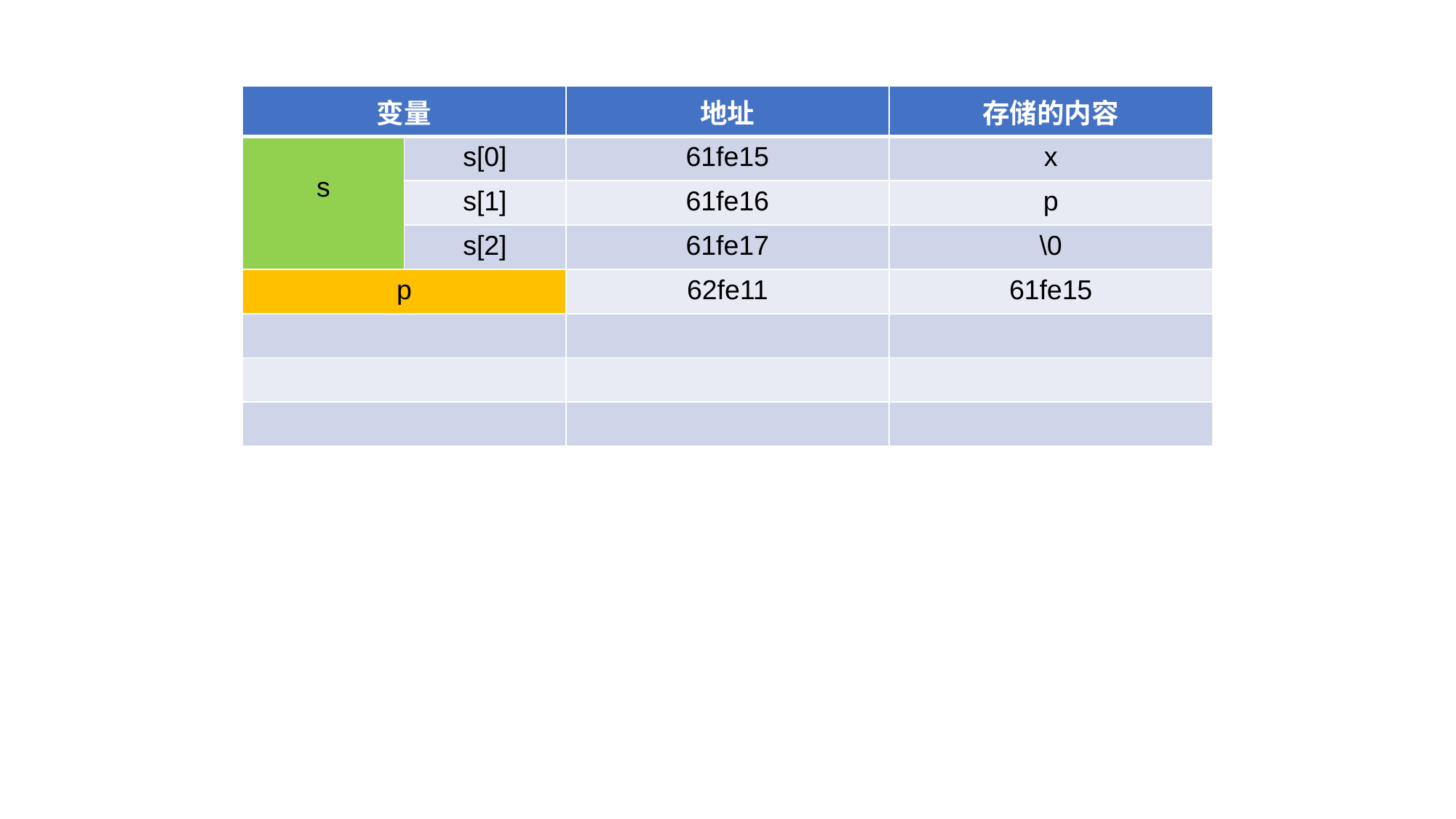

| 变量 |  | 地址 | 存储的内容 |
| --- | --- | --- | --- |
| s | s[0] | 61fe15 | x |
|  | s[1] | 61fe16 | p |
|  | s[2] | 61fe17 | \0 |
| p |  | 62fe11 | 61fe15 |
|  |  |  |  |
|  |  |  |  |
|  |  |  |  |